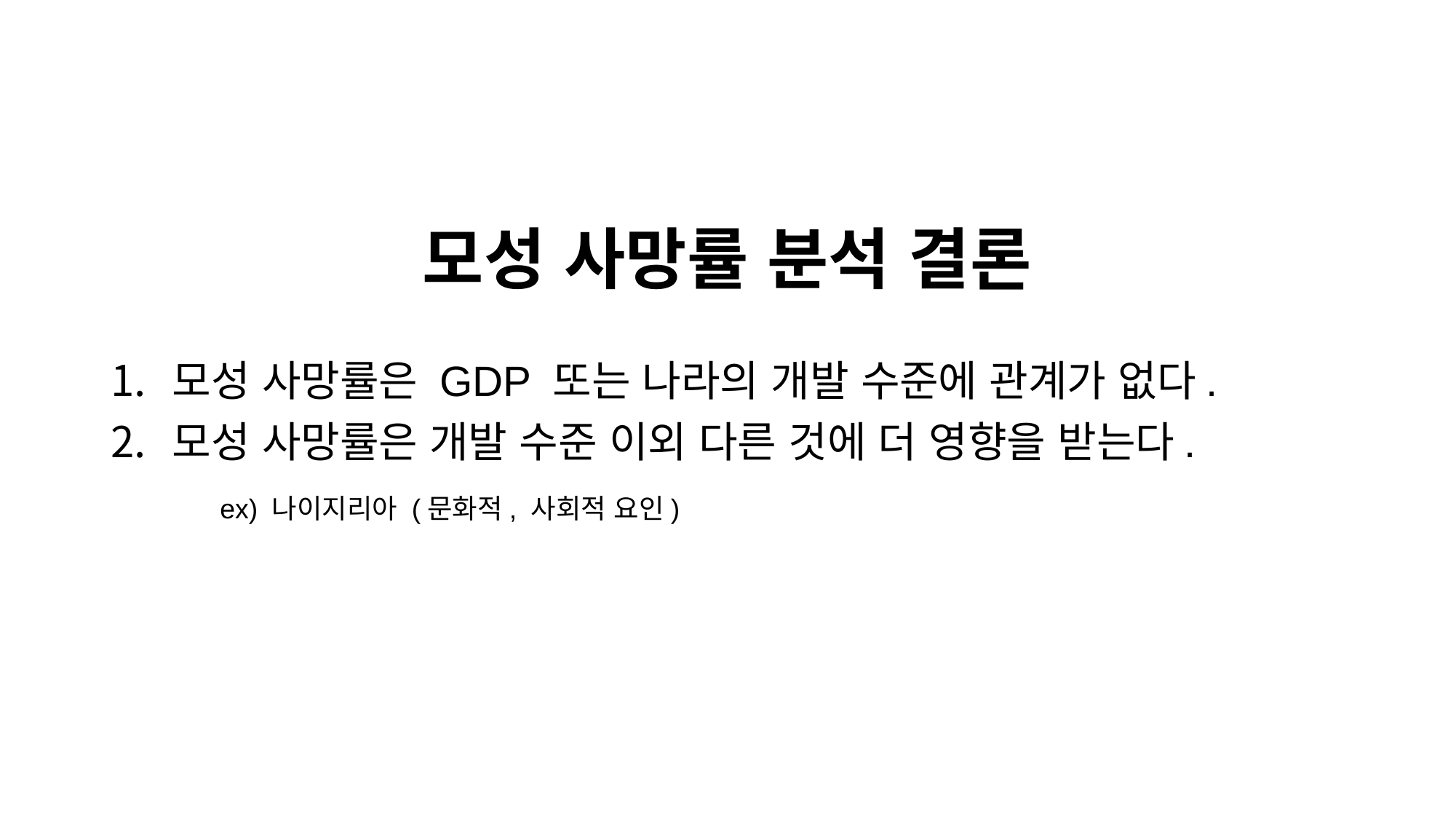

모성 사망률 분석 결론
모성 사망률은 GDP 또는 나라의 개발 수준에 관계가 없다.
모성 사망률은 개발 수준 이외 다른 것에 더 영향을 받는다.
 	ex) 나이지리아 (문화적, 사회적 요인)